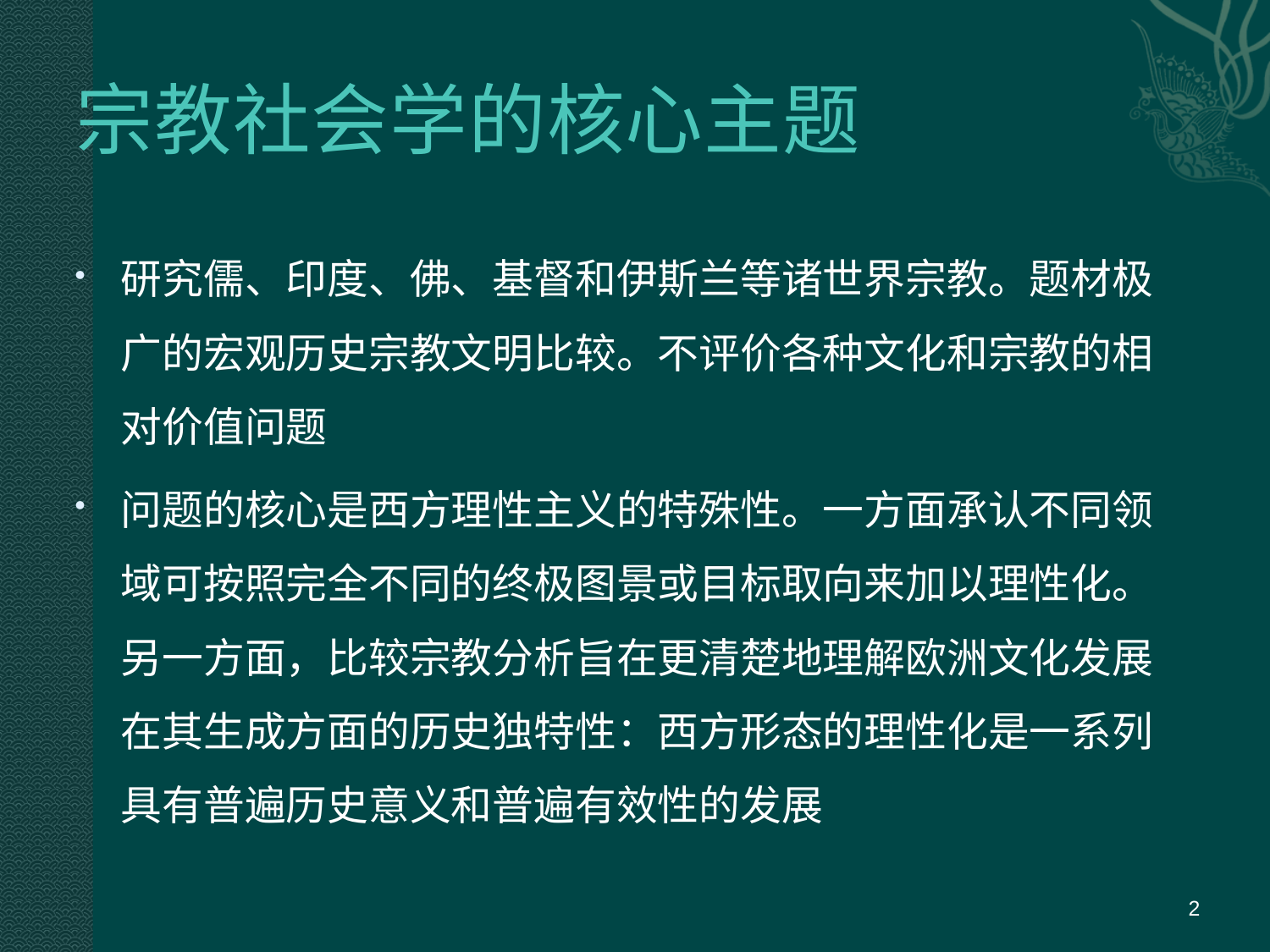

# 宗教社会学的核心主题
研究儒、印度、佛、基督和伊斯兰等诸世界宗教。题材极广的宏观历史宗教文明比较。不评价各种文化和宗教的相对价值问题
问题的核心是西方理性主义的特殊性。一方面承认不同领域可按照完全不同的终极图景或目标取向来加以理性化。另一方面，比较宗教分析旨在更清楚地理解欧洲文化发展在其生成方面的历史独特性：西方形态的理性化是一系列具有普遍历史意义和普遍有效性的发展

2